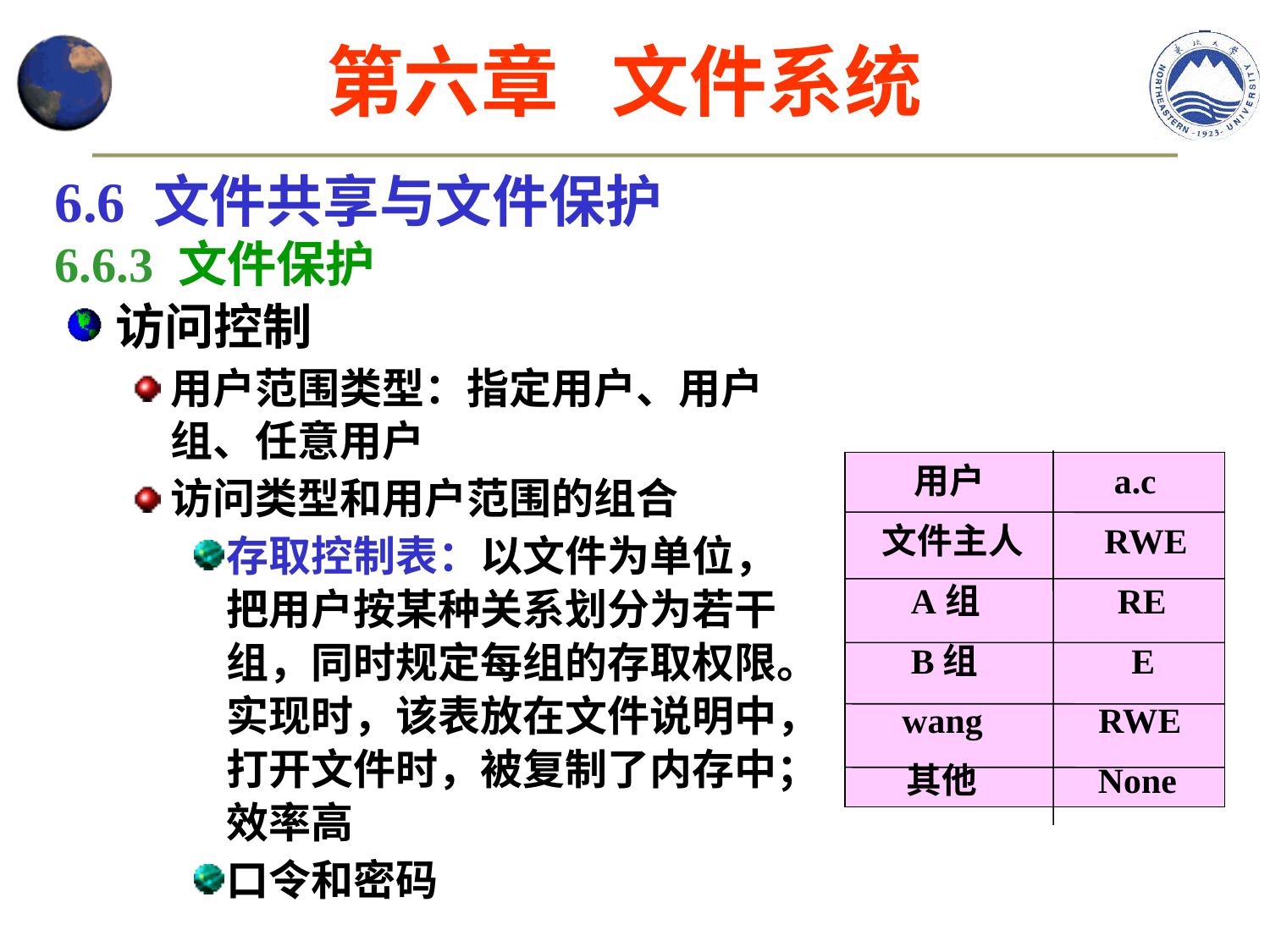

第六章   文件系统
6.6 文件共享与文件保护
6.6.3 文件保护
访问控制
用户范围类型：指定用户、用户组、任意用户
访问类型和用户范围的组合
存取控制表：以文件为单位，把用户按某种关系划分为若干组，同时规定每组的存取权限。实现时，该表放在文件说明中，打开文件时，被复制了内存中；效率高
口令和密码

      用户               a.c
  文件主人         RWE
      A组                RE
      B组                  E
     wang             RWE
     其他              None